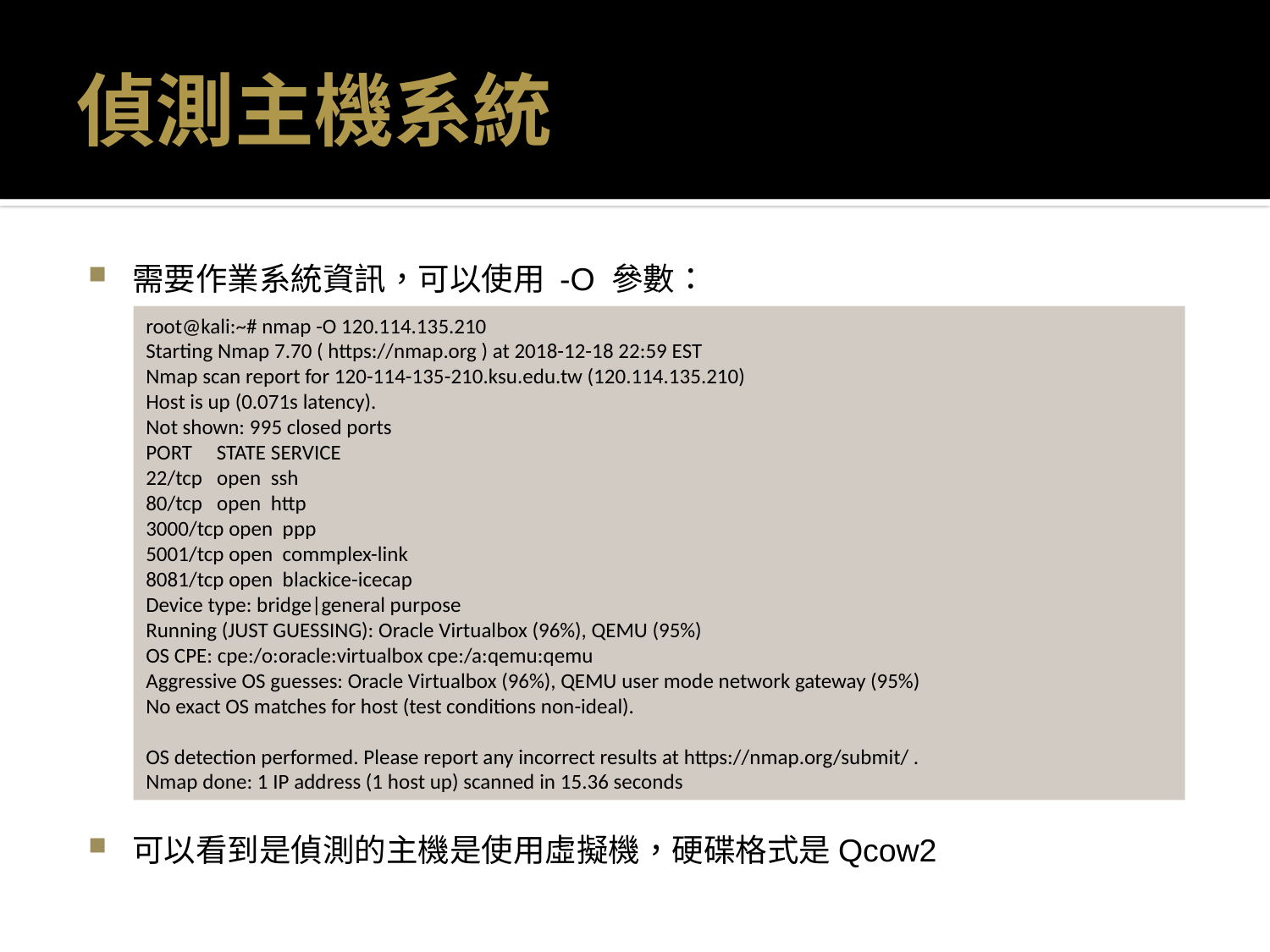

# 偵測主機系統
需要作業系統資訊，可以使用 -O 參數：

可以看到是偵測的主機是使用虛擬機，硬碟格式是Qcow2

root@kali:~# nmap -O 120.114.135.210
Starting Nmap 7.70 ( https://nmap.org ) at 2018-12-18 22:59 EST
Nmap scan report for 120-114-135-210.ksu.edu.tw (120.114.135.210)
Host is up (0.071s latency).
Not shown: 995 closed ports
PORT     STATE SERVICE
22/tcp   open  ssh
80/tcp   open  http
3000/tcp open  ppp
5001/tcp open  commplex-link
8081/tcp open  blackice-icecap
Device type: bridge|general purpose
Running (JUST GUESSING): Oracle Virtualbox (96%), QEMU (95%)
OS CPE: cpe:/o:oracle:virtualbox cpe:/a:qemu:qemu
Aggressive OS guesses: Oracle Virtualbox (96%), QEMU user mode network gateway (95%)
No exact OS matches for host (test conditions non-ideal).

OS detection performed. Please report any incorrect results at https://nmap.org/submit/ .
Nmap done: 1 IP address (1 host up) scanned in 15.36 seconds